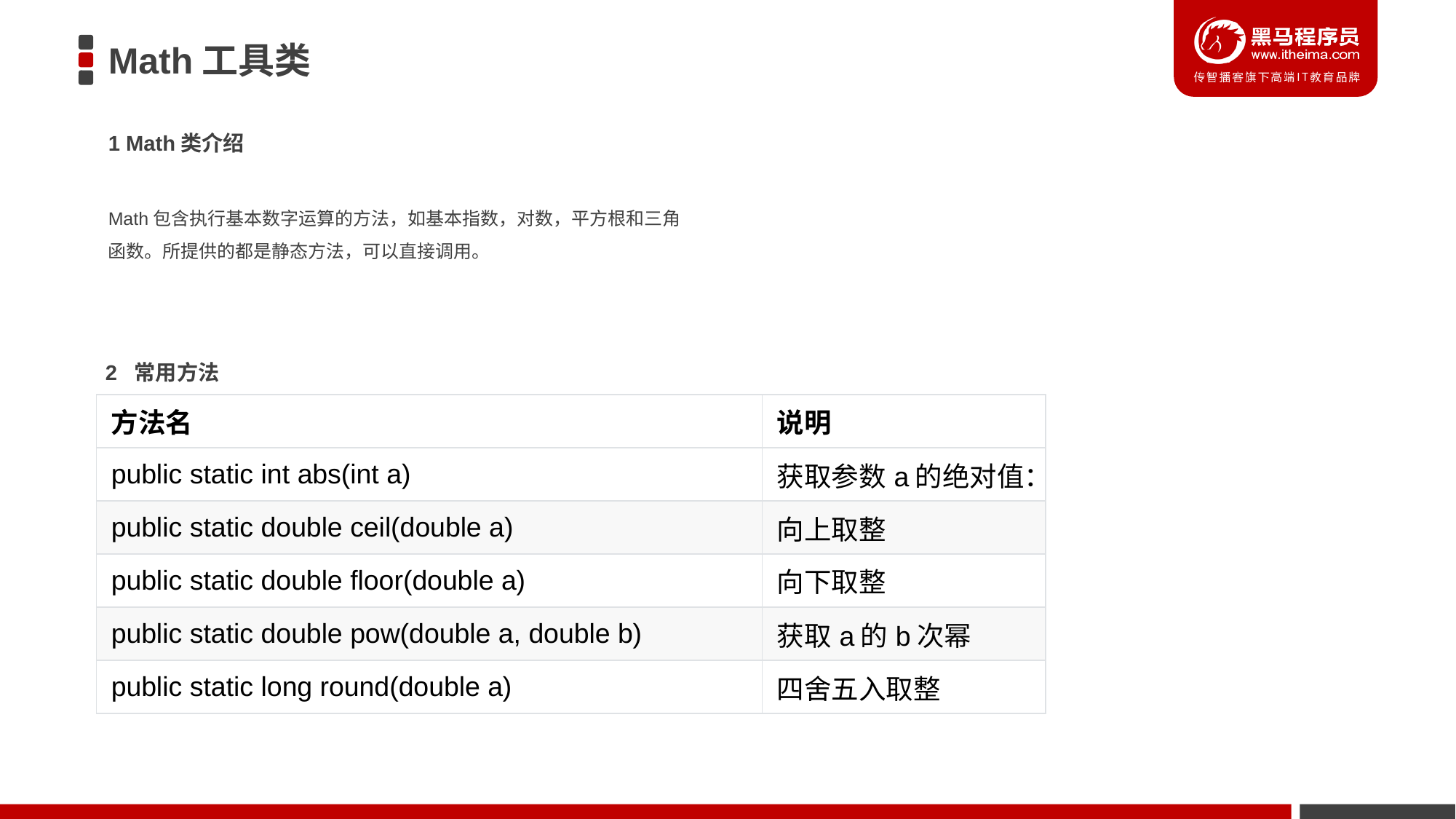

# Math工具类
1 Math类介绍
Math包含执行基本数字运算的方法，如基本指数，对数，平方根和三角函数。所提供的都是静态方法，可以直接调用。
2  常用方法
| 方法名 | 说明 |
| --- | --- |
| public static int abs(int a) | 获取参数a的绝对值： |
| public static double ceil(double a) | 向上取整 |
| public static double floor(double a) | 向下取整 |
| public static double pow(double a, double b) | 获取a的b次幂 |
| public static long round(double a) | 四舍五入取整 |